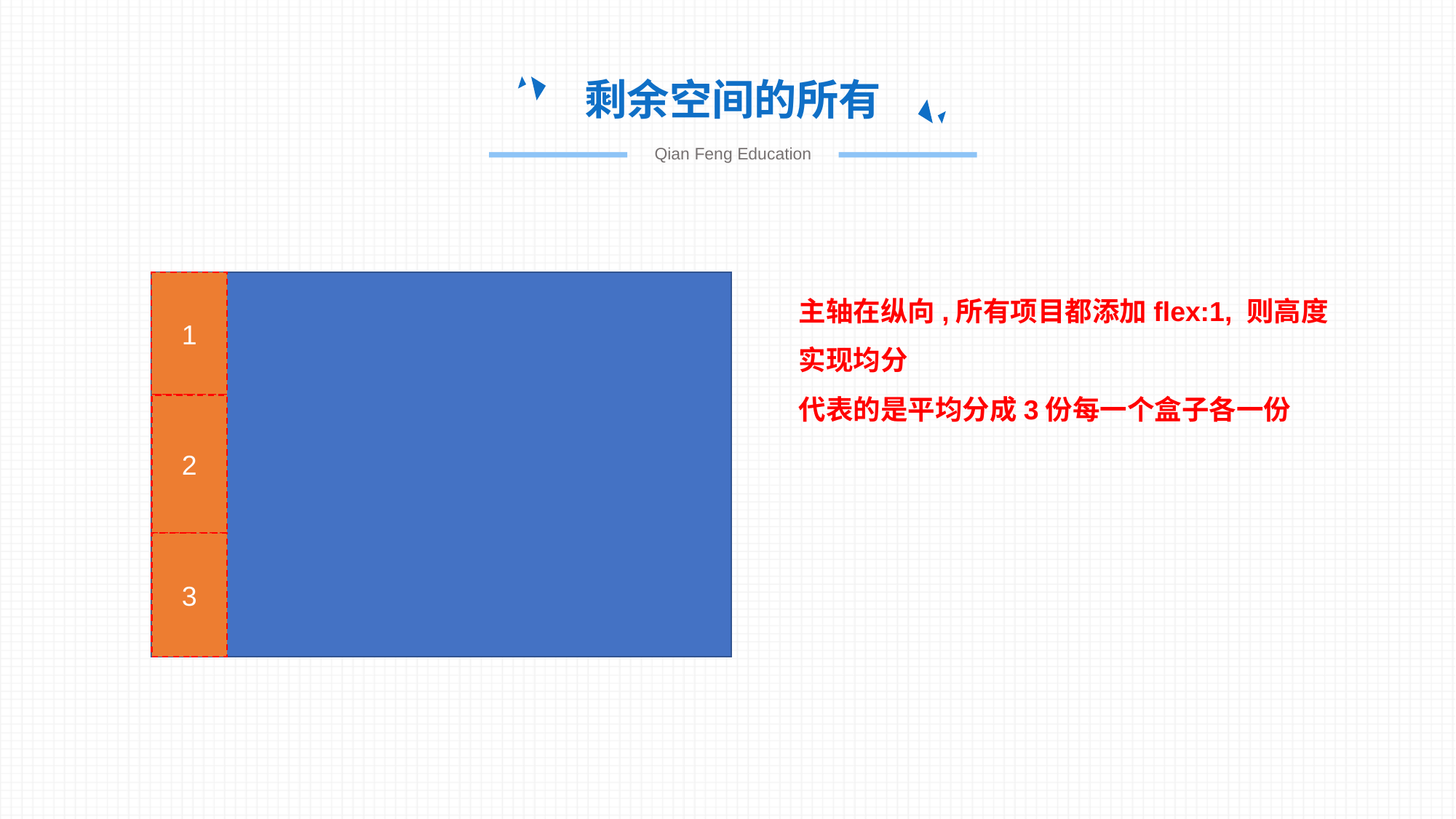

剩余空间的所有

Qian Feng Education

主轴在纵向,所有项目都添加flex:1, 则高度实现均分
代表的是平均分成3份每一个盒子各一份

1
2
3